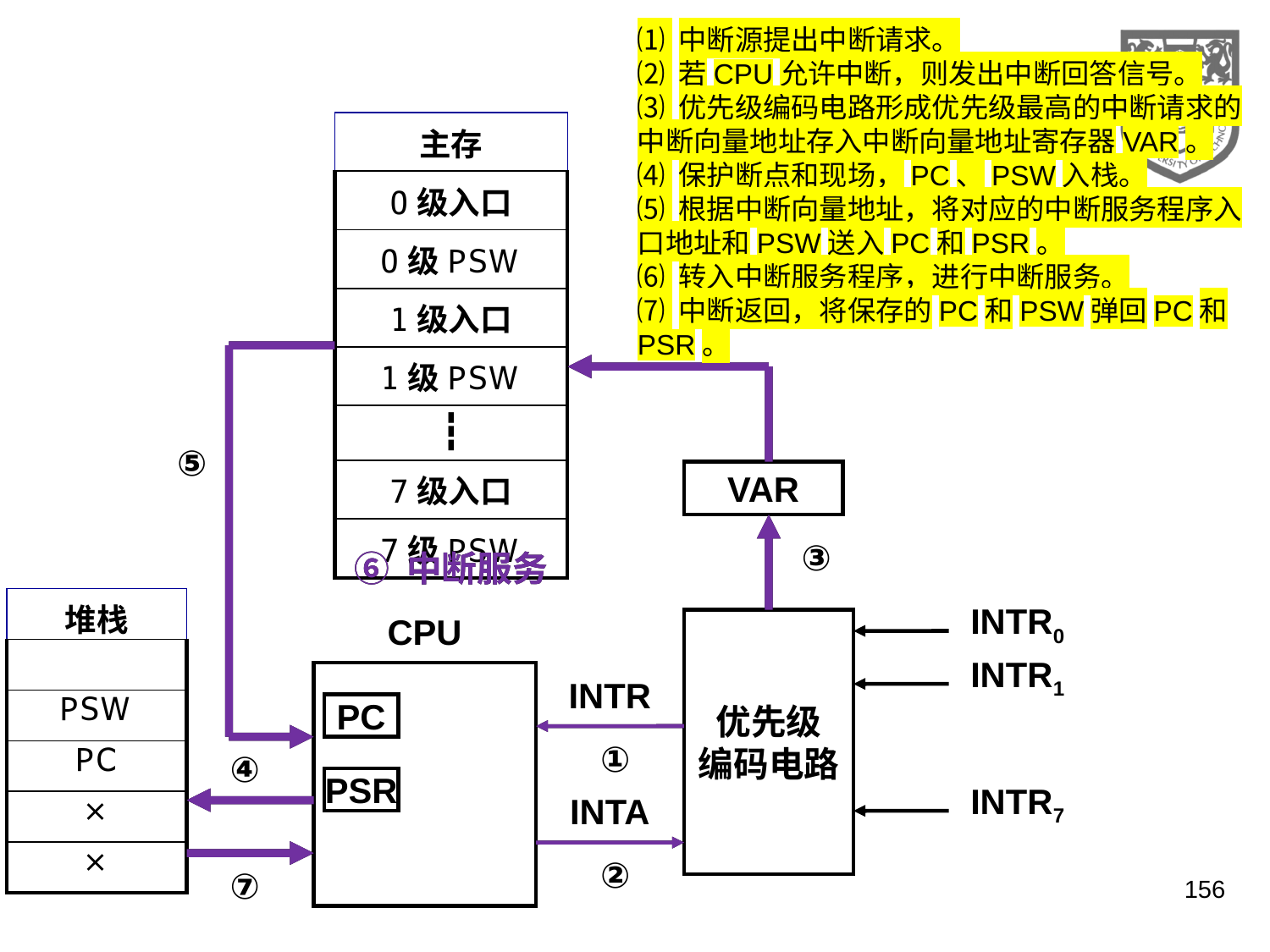

⑴ 中断源提出中断请求。
⑵ 若CPU允许中断，则发出中断回答信号。
⑶ 优先级编码电路形成优先级最高的中断请求的中断向量地址存入中断向量地址寄存器VAR。
⑷ 保护断点和现场，PC、PSW入栈。
⑸ 根据中断向量地址，将对应的中断服务程序入口地址和PSW送入PC和PSR。
⑹ 转入中断服务程序，进行中断服务。
⑺ 中断返回，将保存的PC和PSW弹回PC和PSR。
| 主存 |
| --- |
| 0级入口 |
| 0级PSW |
| 1级入口 |
| 1级PSW |
| ┇ |
| 7级入口 |
| 7级PSW |

⑤
VAR

③
⑥ 中断服务
⑥ 中断服务
| 堆栈 |
| --- |
|  |
| PSW |
| PC |
| × |
| × |
INTR0
CPU
优先级
编码电路

INTR1

INTR

PC

①
④
PSR
INTR7
INTA

②
⑦
156